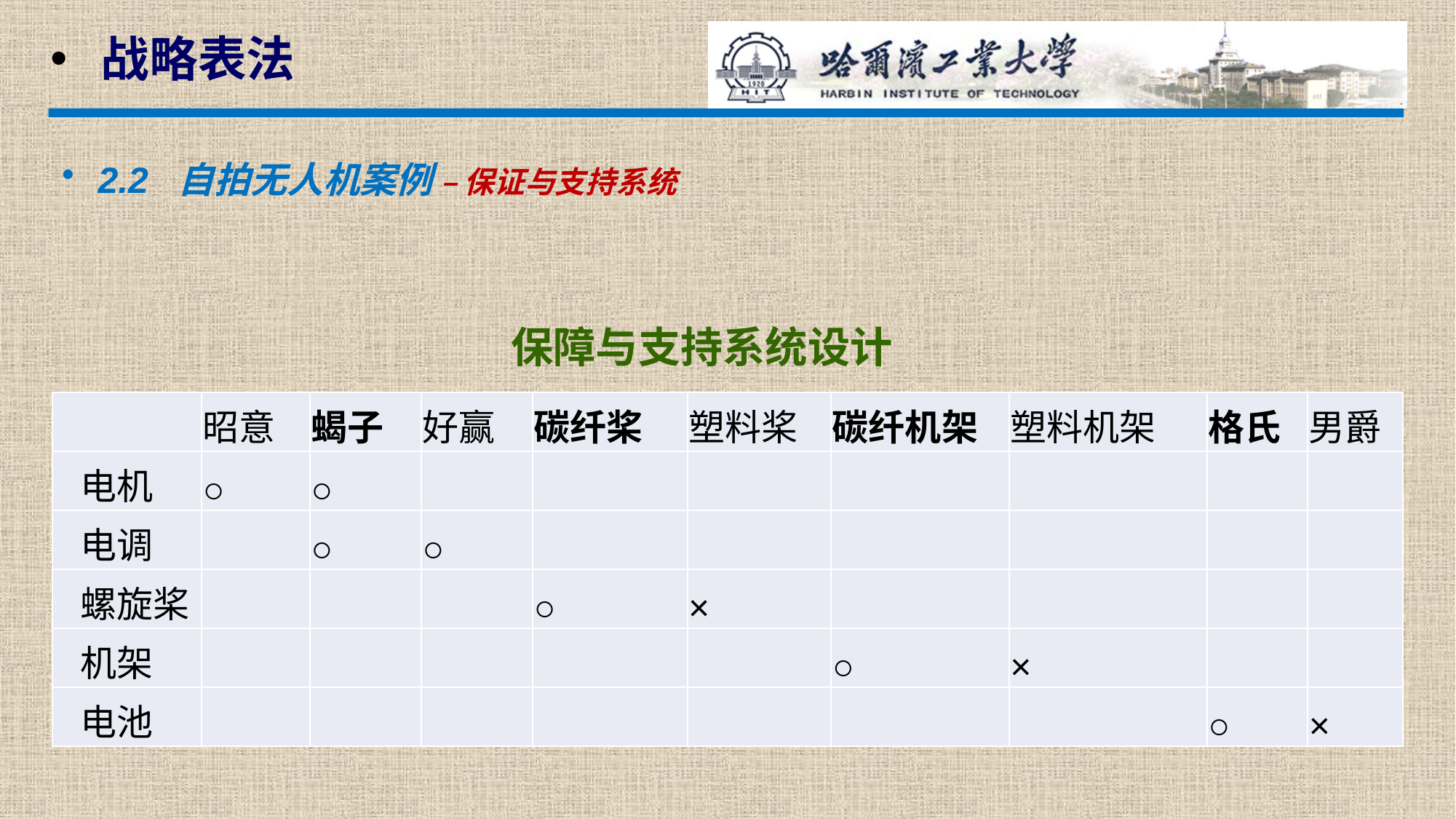

战略表法
 2.2  自拍无人机案例 – 保证与支持系统
保障与支持系统设计
|  | 昭意 | 蝎子 | 好赢 | 碳纤桨 | 塑料桨 | 碳纤机架 | 塑料机架 | 格氏 | 男爵 |
| --- | --- | --- | --- | --- | --- | --- | --- | --- | --- |
| 电机 | ○ | ○ |  |  |  |  |  |  |  |
| 电调 |  | ○ | ○ |  |  |  |  |  |  |
| 螺旋桨 |  |  |  | ○ | × |  |  |  |  |
| 机架 |  |  |  |  |  | ○ | × |  |  |
| 电池 |  |  |  |  |  |  |  | ○ | × |